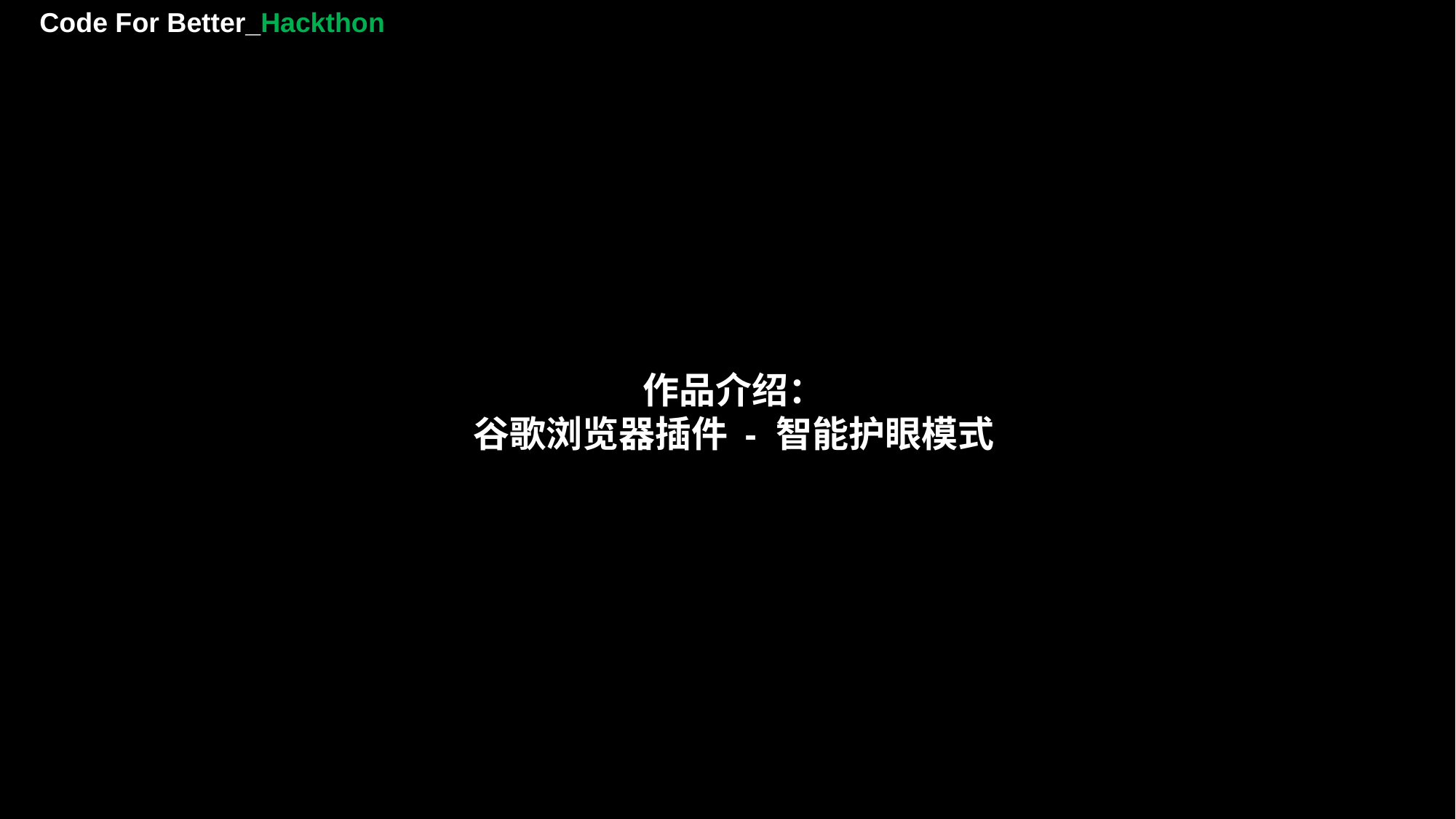

Code For Better_Hackthon

作品介绍：
谷歌浏览器插件 - 智能护眼模式